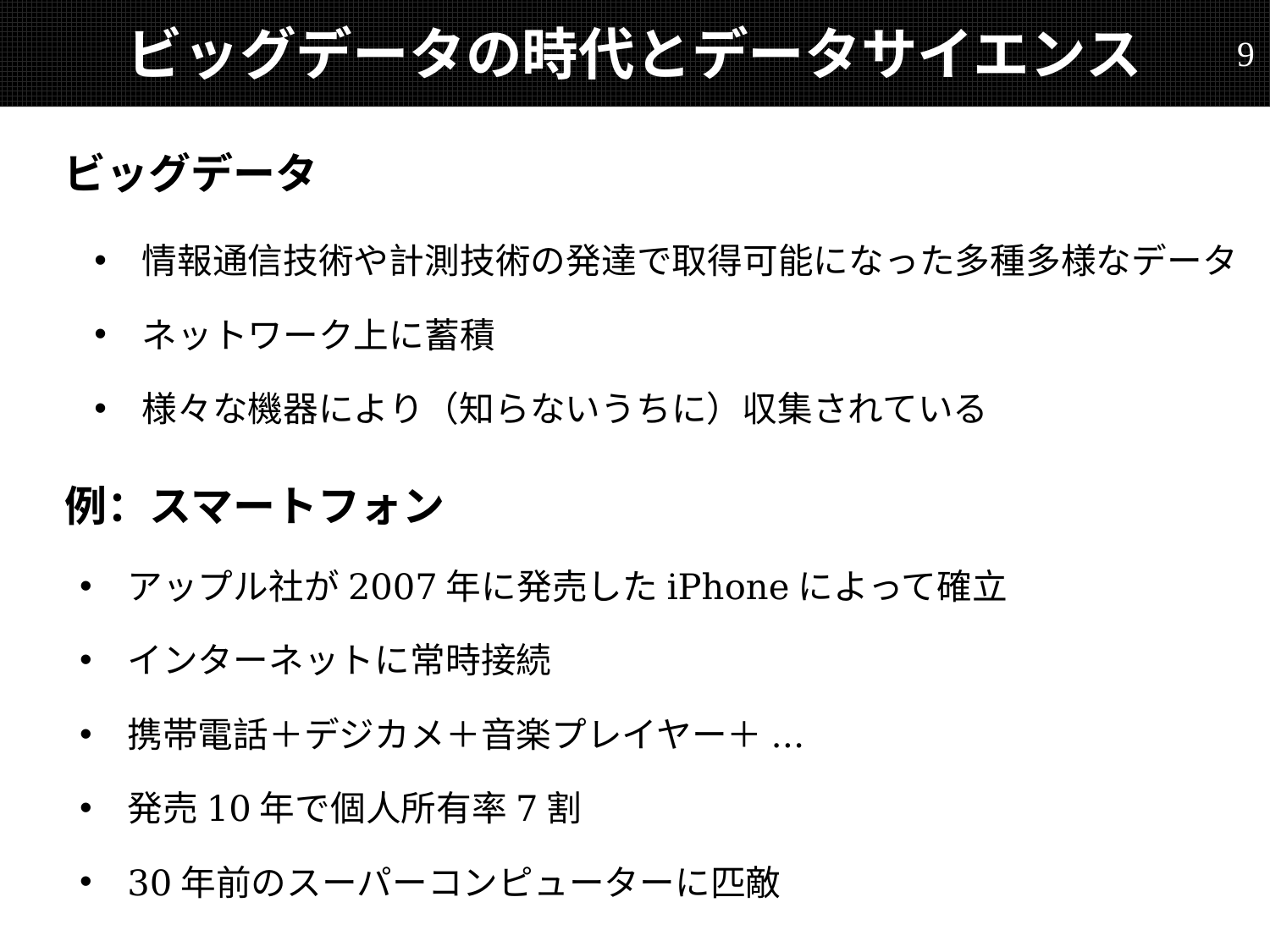

# ビッグデータの時代とデータサイエンス
9
ビッグデータ
情報通信技術や計測技術の発達で取得可能になった多種多様なデータ
ネットワーク上に蓄積
様々な機器により（知らないうちに）収集されている
例：スマートフォン
アップル社が2007年に発売したiPhoneによって確立
インターネットに常時接続
携帯電話＋デジカメ＋音楽プレイヤー＋...
発売10年で個人所有率7割
30年前のスーパーコンピューターに匹敵